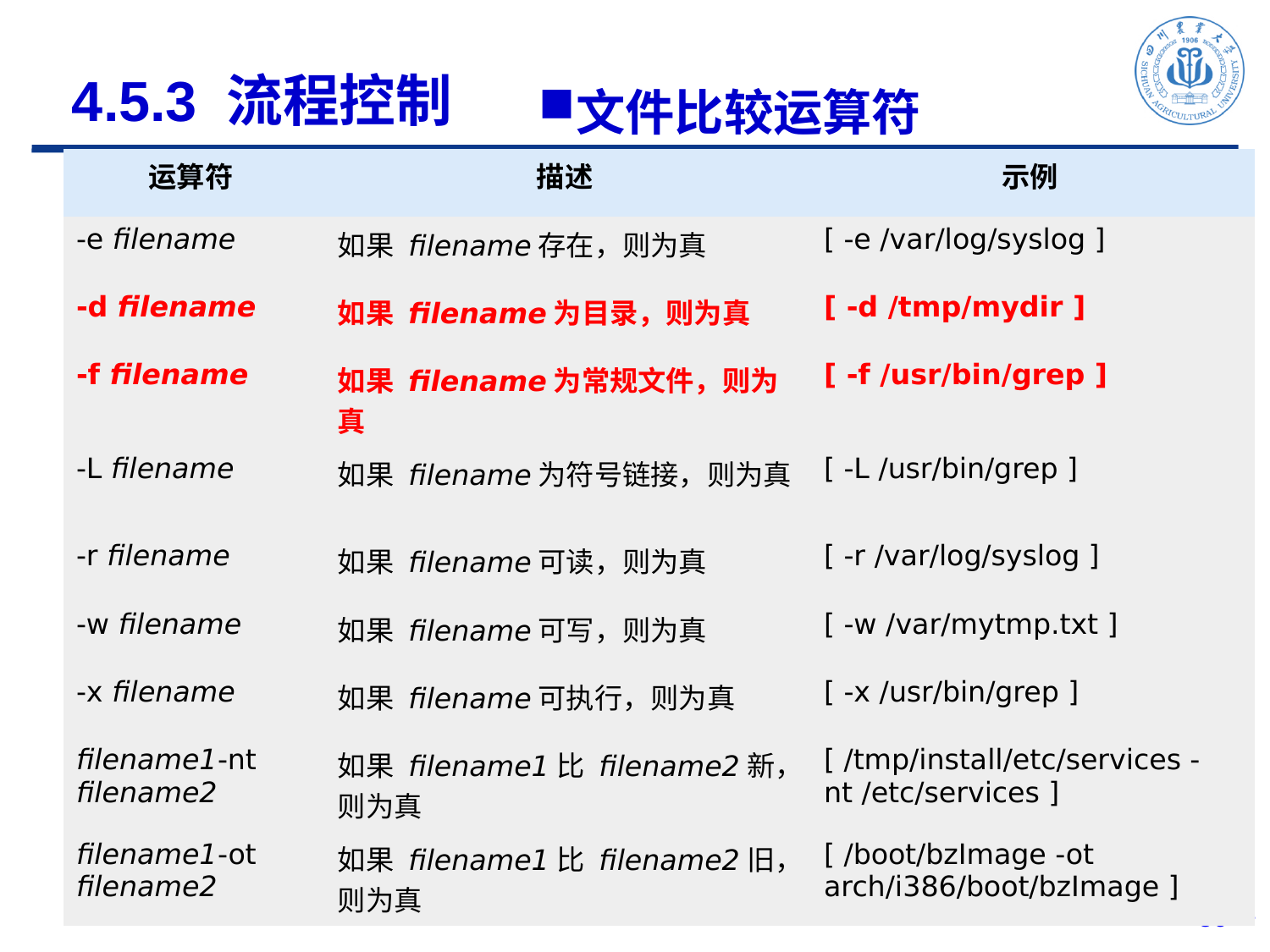

4.5.3 流程控制
文件比较运算符
| 运算符 | 描述 | 示例 |
| --- | --- | --- |
| -e filename | 如果 filename存在，则为真 | [ -e /var/log/syslog ] |
| -d filename | 如果 filename为目录，则为真 | [ -d /tmp/mydir ] |
| -f filename | 如果 filename为常规文件，则为真 | [ -f /usr/bin/grep ] |
| -L filename | 如果 filename为符号链接，则为真 | [ -L /usr/bin/grep ] |
| -r filename | 如果 filename可读，则为真 | [ -r /var/log/syslog ] |
| -w filename | 如果 filename可写，则为真 | [ -w /var/mytmp.txt ] |
| -x filename | 如果 filename可执行，则为真 | [ -x /usr/bin/grep ] |
| filename1-nt filename2 | 如果 filename1比 filename2新，则为真 | [ /tmp/install/etc/services -nt /etc/services ] |
| filename1-ot filename2 | 如果 filename1比 filename2旧，则为真 | [ /boot/bzImage -ot arch/i386/boot/bzImage ] |